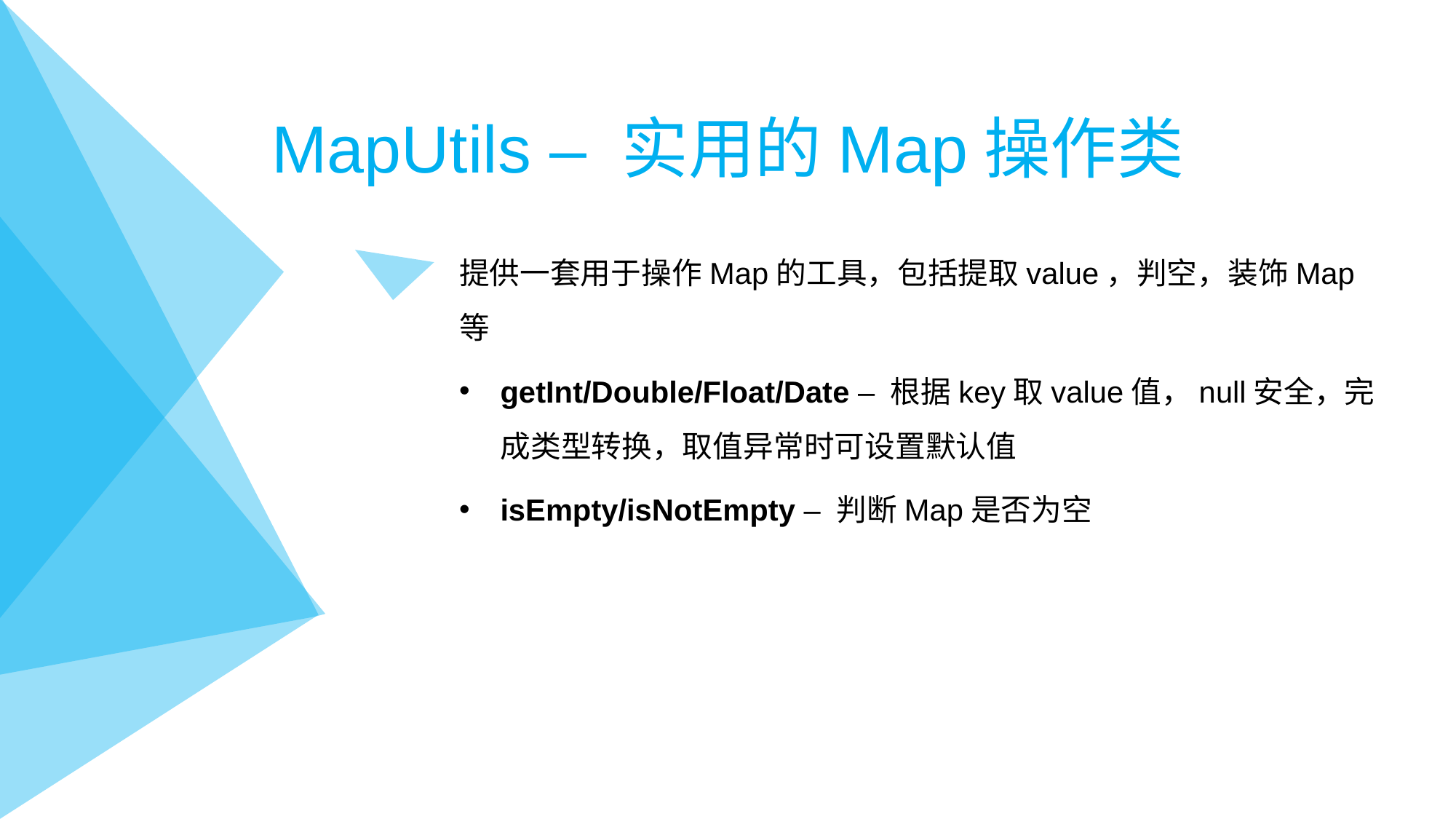

# MapUtils – 实用的Map操作类
提供一套用于操作Map的工具，包括提取value，判空，装饰Map等
getInt/Double/Float/Date – 根据key取value值，null安全，完成类型转换，取值异常时可设置默认值
isEmpty/isNotEmpty – 判断Map是否为空